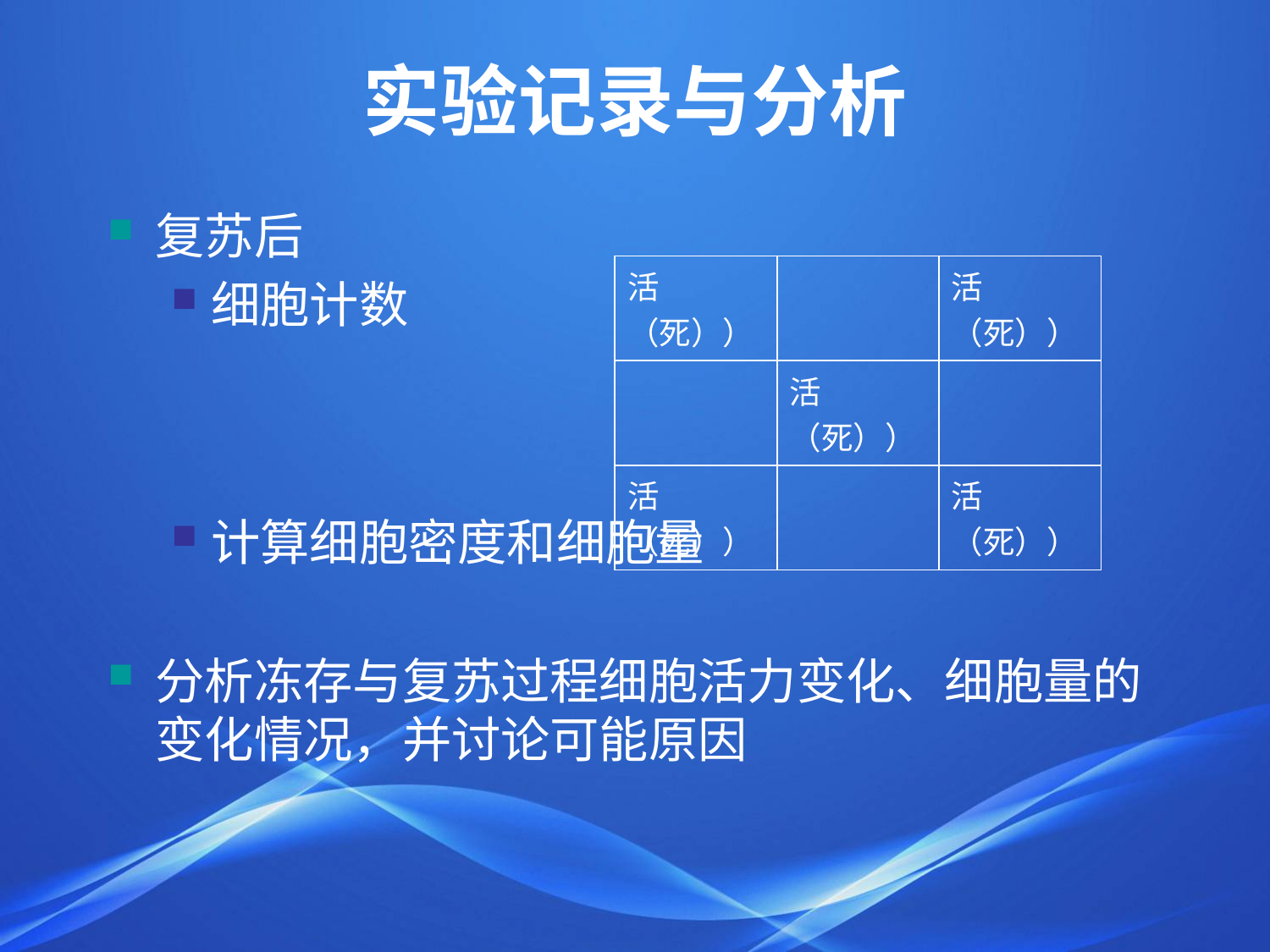

# 实验记录与分析
复苏后
细胞计数

计算细胞密度和细胞量

分析冻存与复苏过程细胞活力变化、细胞量的变化情况，并讨论可能原因
| 活（死）） |  | 活（死）） |
| --- | --- | --- |
|  | 活（死）） |  |
| 活（死）） |  | 活（死）） |